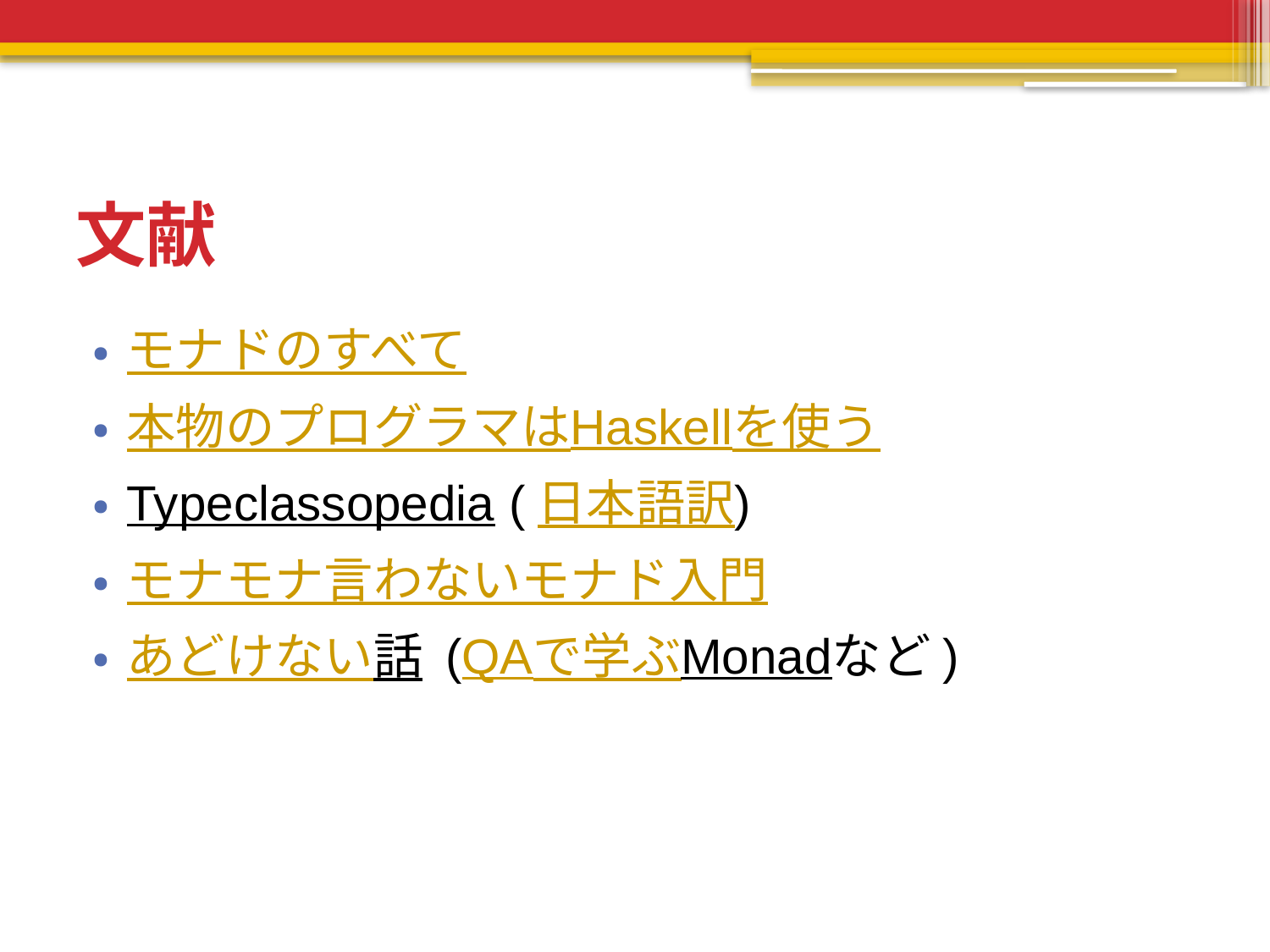

# 文献
モナドのすべて
本物のプログラマはHaskellを使う
Typeclassopedia (日本語訳)
モナモナ言わないモナド入門
あどけない話 (QAで学ぶMonadなど)